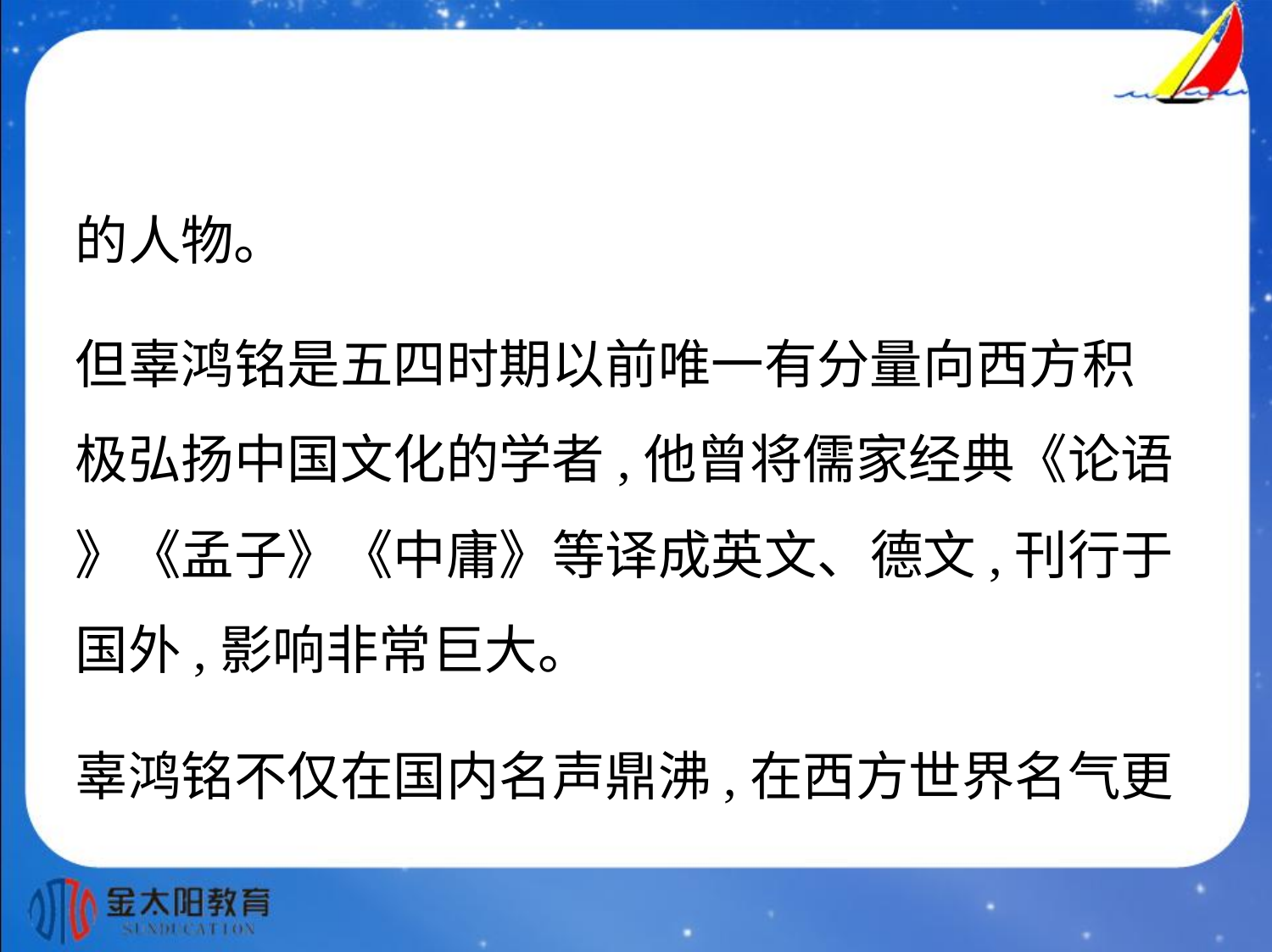

的人物。
但辜鸿铭是五四时期以前唯一有分量向西方积
极弘扬中国文化的学者,他曾将儒家经典《论语
》《孟子》《中庸》等译成英文、德文,刊行于
国外,影响非常巨大。
辜鸿铭不仅在国内名声鼎沸,在西方世界名气更